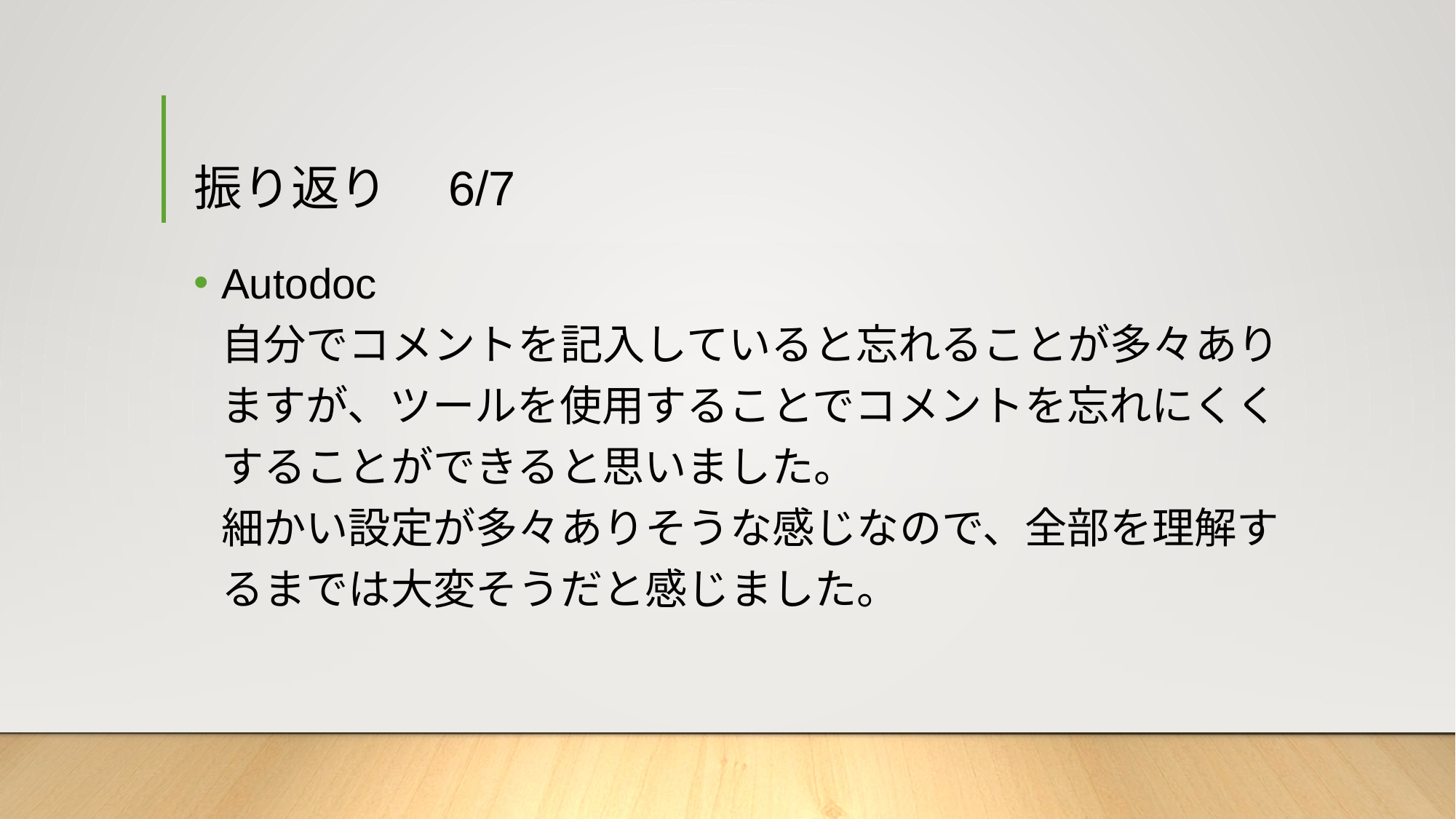

# 振り返り　6/7
Autodoc
自分でコメントを記入していると忘れることが多々ありますが、ツールを使用することでコメントを忘れにくくすることができると思いました。
細かい設定が多々ありそうな感じなので、全部を理解するまでは大変そうだと感じました。